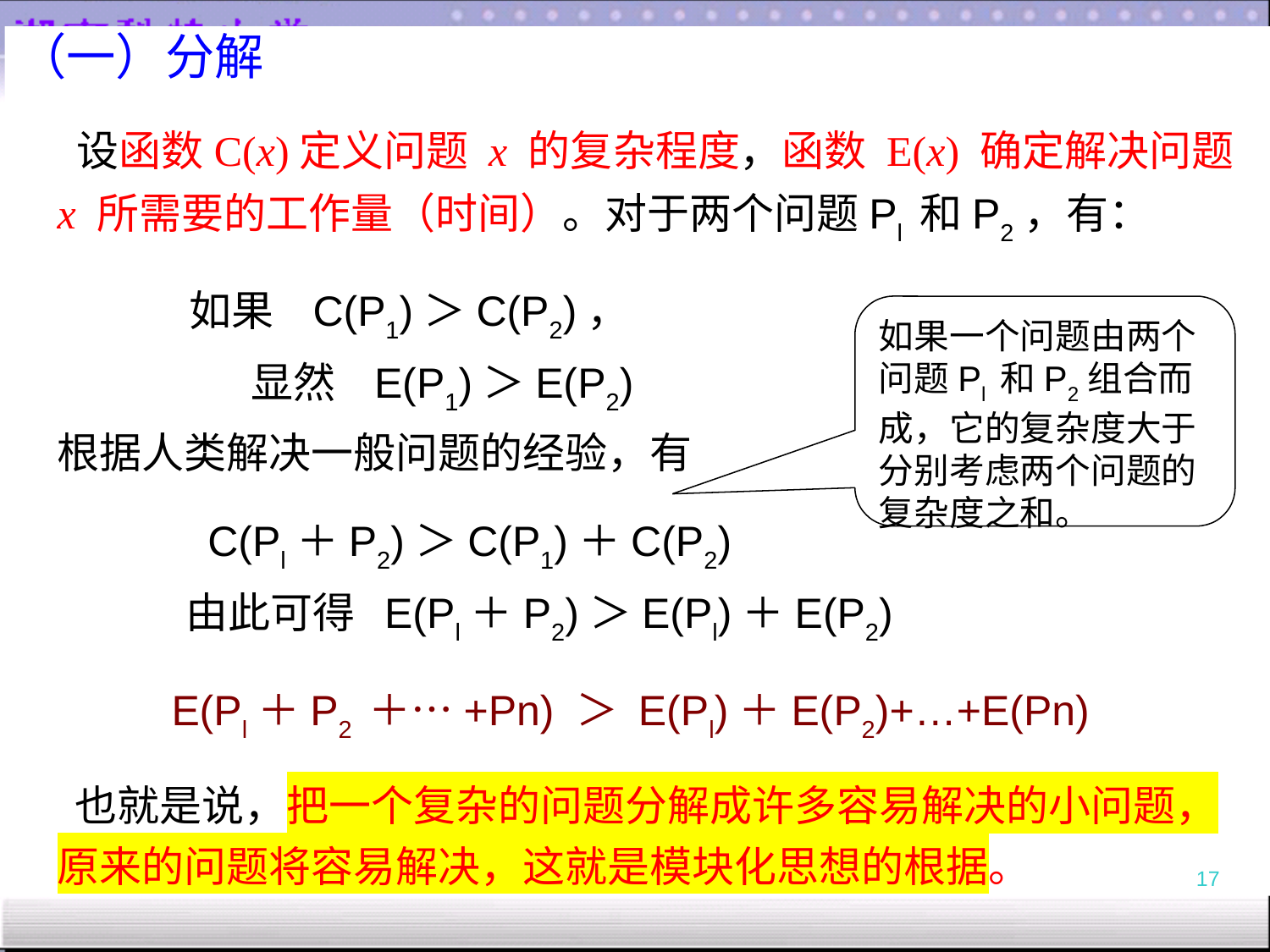

（一）分解
	 设函数C(x)定义问题 x 的复杂程度，函数 E(x) 确定解决问题 x 所需要的工作量（时间）。对于两个问题Pl 和P2，有：
                 如果   C(P1)＞C(P2)，
	       显然   E(P1)＞E(P2)
根据人类解决一般问题的经验，有
                  C(Pl＋P2)＞C(P1)＋C(P2)
          由此可得  E(Pl＋P2)＞E(Pl)＋E(P2)
             E(Pl＋P2 ＋…+Pn) ＞ E(Pl)＋E(P2)+…+E(Pn)
     也就是说，把一个复杂的问题分解成许多容易解决的小问题，原来的问题将容易解决，这就是模块化思想的根据。

如果一个问题由两个问题Pl 和P2组合而成，它的复杂度大于分别考虑两个问题的复杂度之和。
17